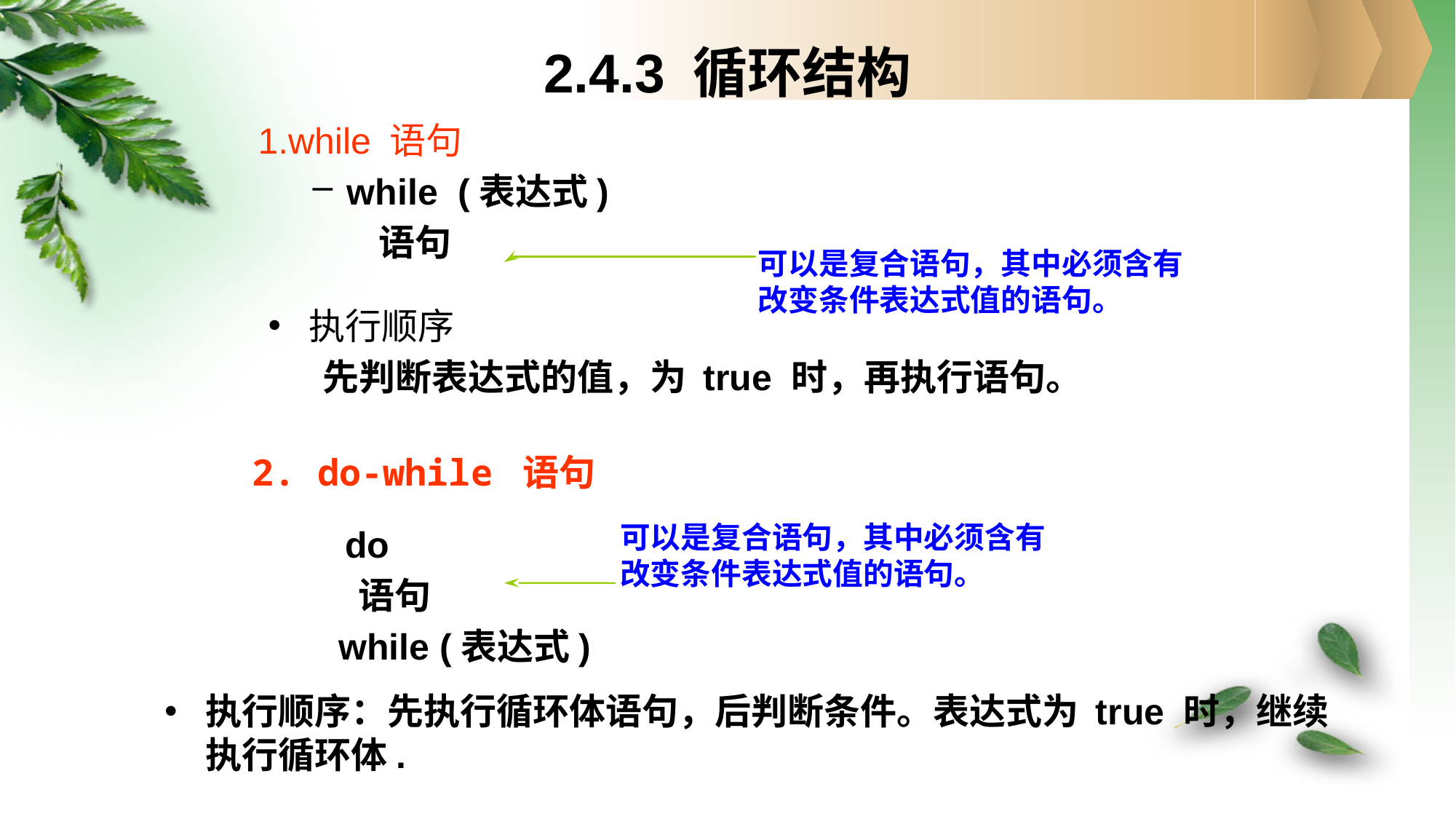

2.4.3 循环结构
1.while 语句
while  (表达式)
       语句
可以是复合语句，其中必须含有改变条件表达式值的语句。

执行顺序
先判断表达式的值，为 true 时，再执行语句。
2. do-while 语句
可以是复合语句，其中必须含有改变条件表达式值的语句。

      do
        语句
while (表达式)
执行顺序：先执行循环体语句，后判断条件。表达式为 true 时，继续执行循环体.